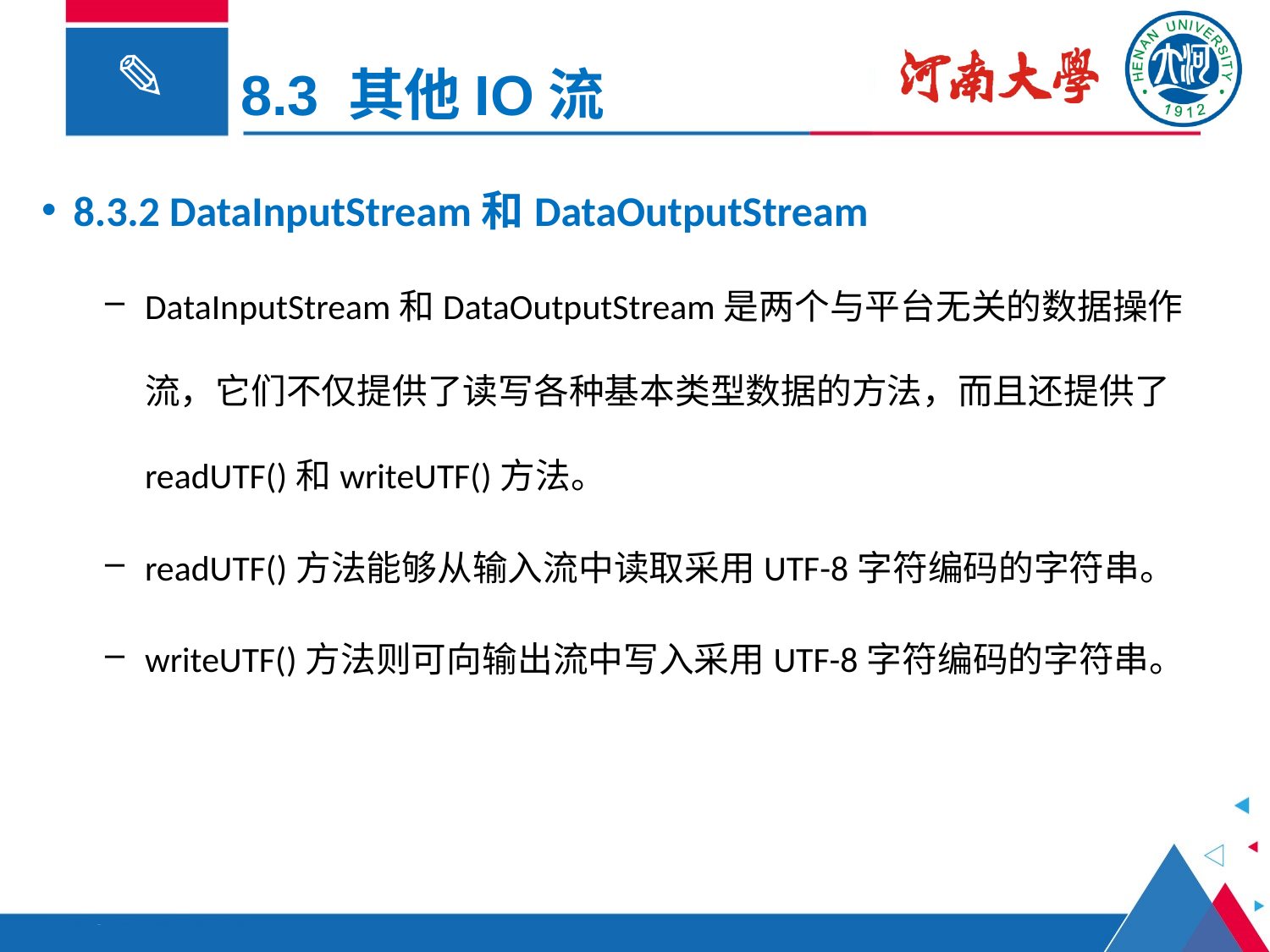

8.3 其他IO流
8.3.2 DataInputStream和DataOutputStream
DataInputStream和DataOutputStream是两个与平台无关的数据操作流，它们不仅提供了读写各种基本类型数据的方法，而且还提供了readUTF()和writeUTF()方法。
readUTF()方法能够从输入流中读取采用UTF-8字符编码的字符串。
writeUTF()方法则可向输出流中写入采用UTF-8字符编码的字符串。